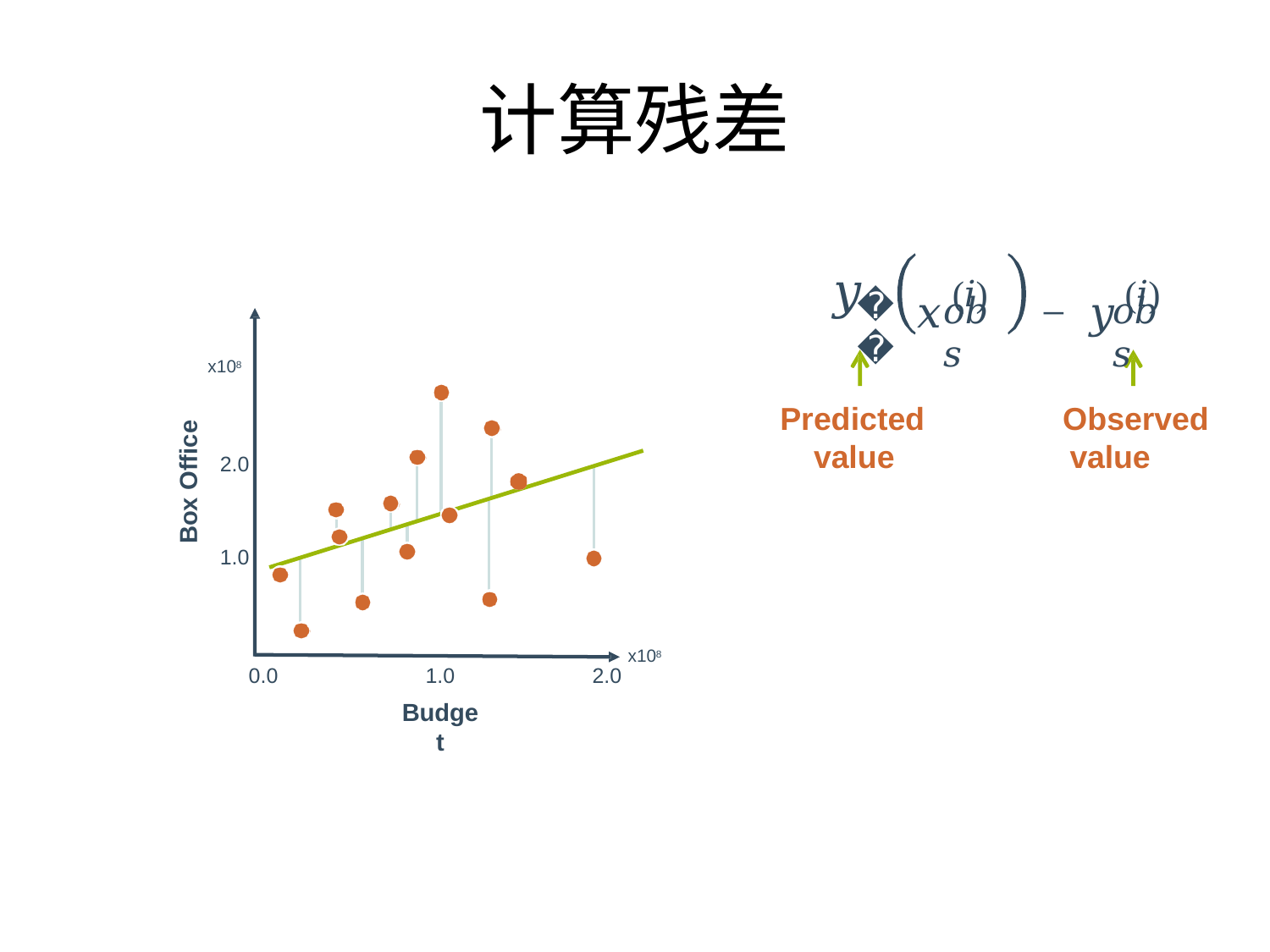

# 计算残差
𝑥 (𝑖)
− 𝑦 (𝑖)

𝑦
𝛽
𝑜𝑏𝑠
𝑜𝑏𝑠

x108

Box Office

Predicted  value
Observed value

2.0

1.0

x108
2.0

1.0
Budget
0.0